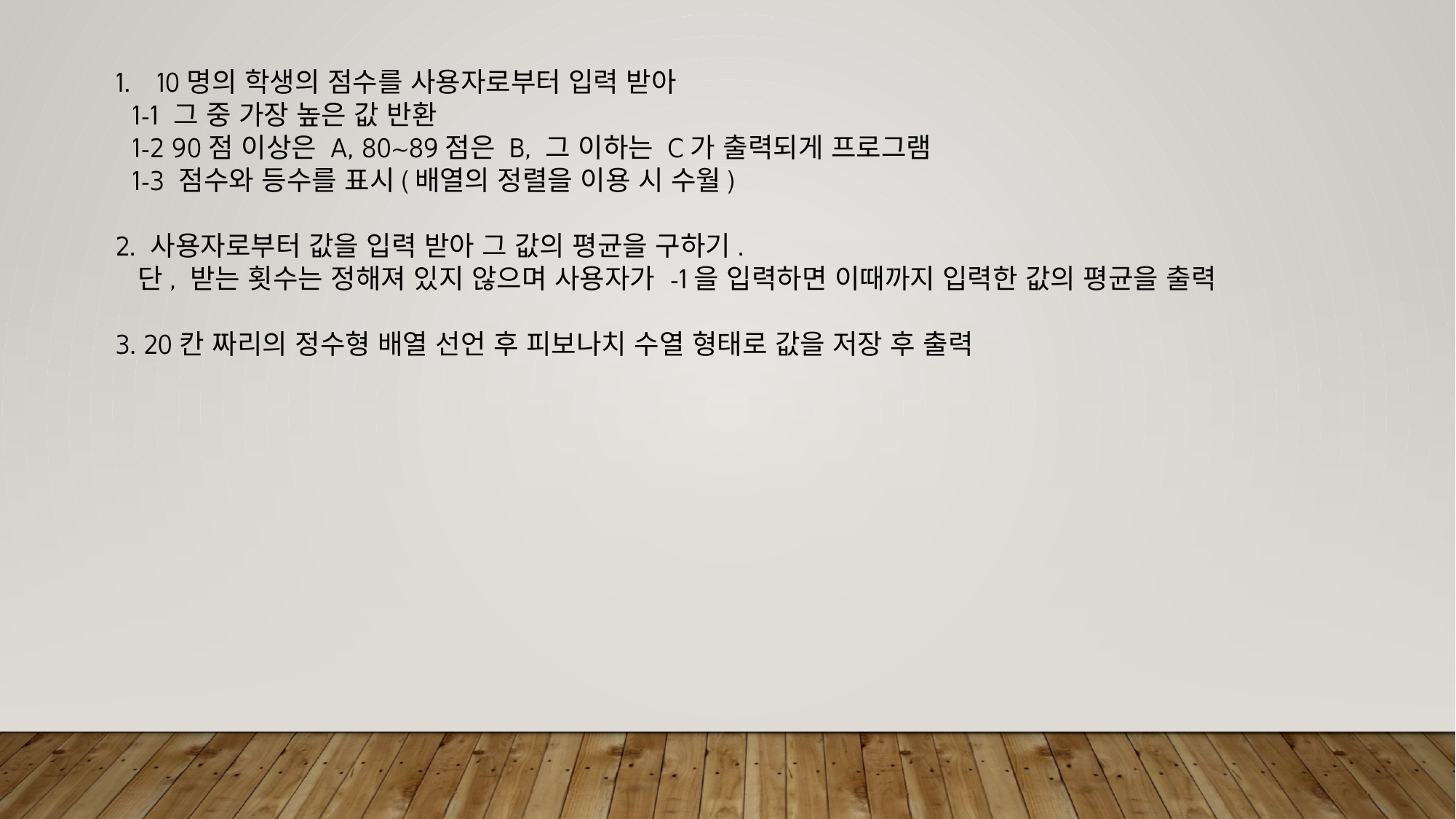

10명의 학생의 점수를 사용자로부터 입력 받아
  1-1 그 중 가장 높은 값 반환
  1-2 90점 이상은 A, 80~89점은 B, 그 이하는 C가 출력되게 프로그램
  1-3 점수와 등수를 표시(배열의 정렬을 이용 시 수월)

2. 사용자로부터 값을 입력 받아 그 값의 평균을 구하기.
  단, 받는 횟수는 정해져 있지 않으며 사용자가 -1을 입력하면 이때까지 입력한 값의 평균을 출력

3. 20칸 짜리의 정수형 배열 선언 후 피보나치 수열 형태로 값을 저장 후 출력